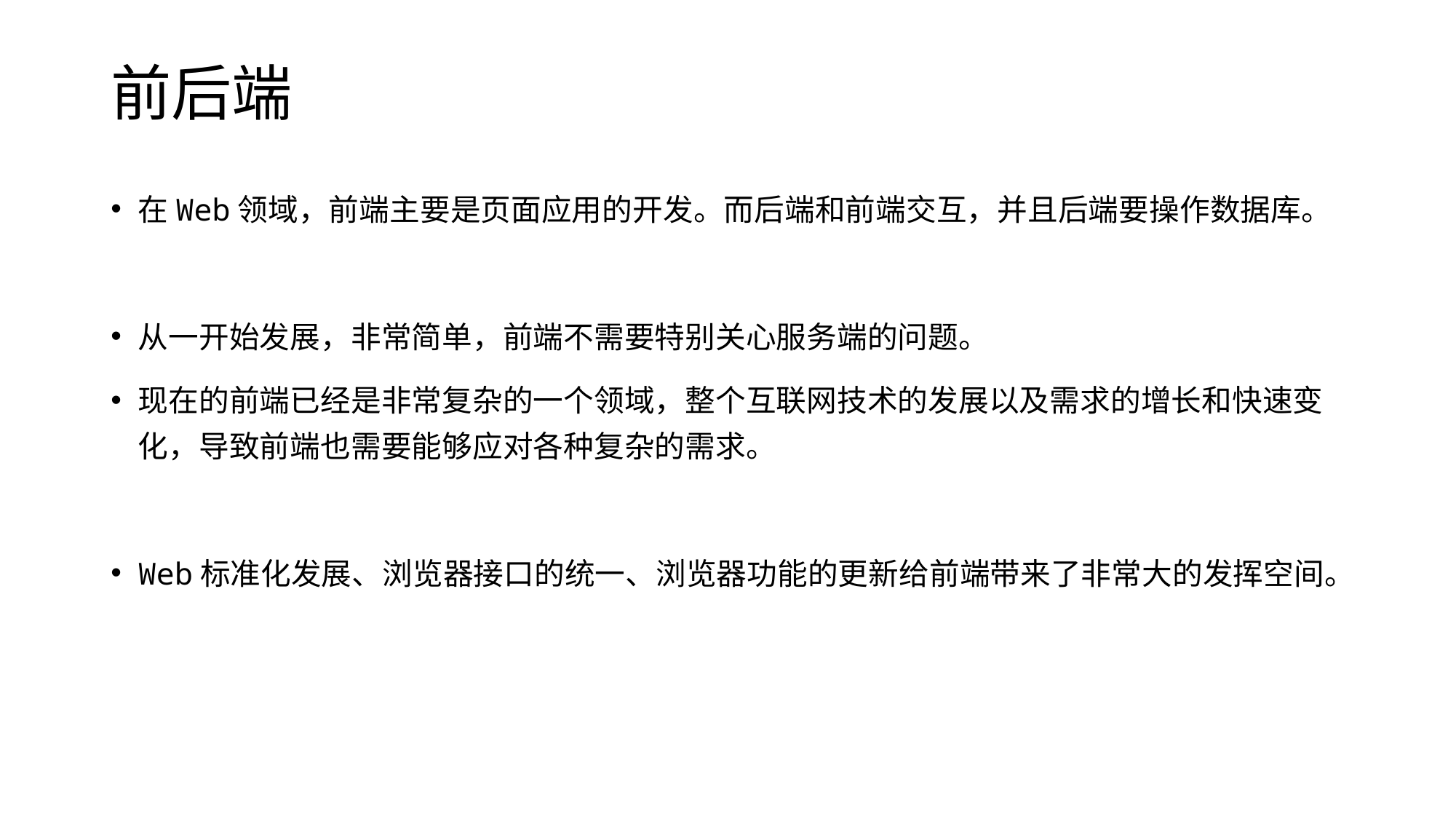

# 前后端
在Web领域，前端主要是页面应用的开发。而后端和前端交互，并且后端要操作数据库。

从一开始发展，非常简单，前端不需要特别关心服务端的问题。
现在的前端已经是非常复杂的一个领域，整个互联网技术的发展以及需求的增长和快速变化，导致前端也需要能够应对各种复杂的需求。

Web标准化发展、浏览器接口的统一、浏览器功能的更新给前端带来了非常大的发挥空间。